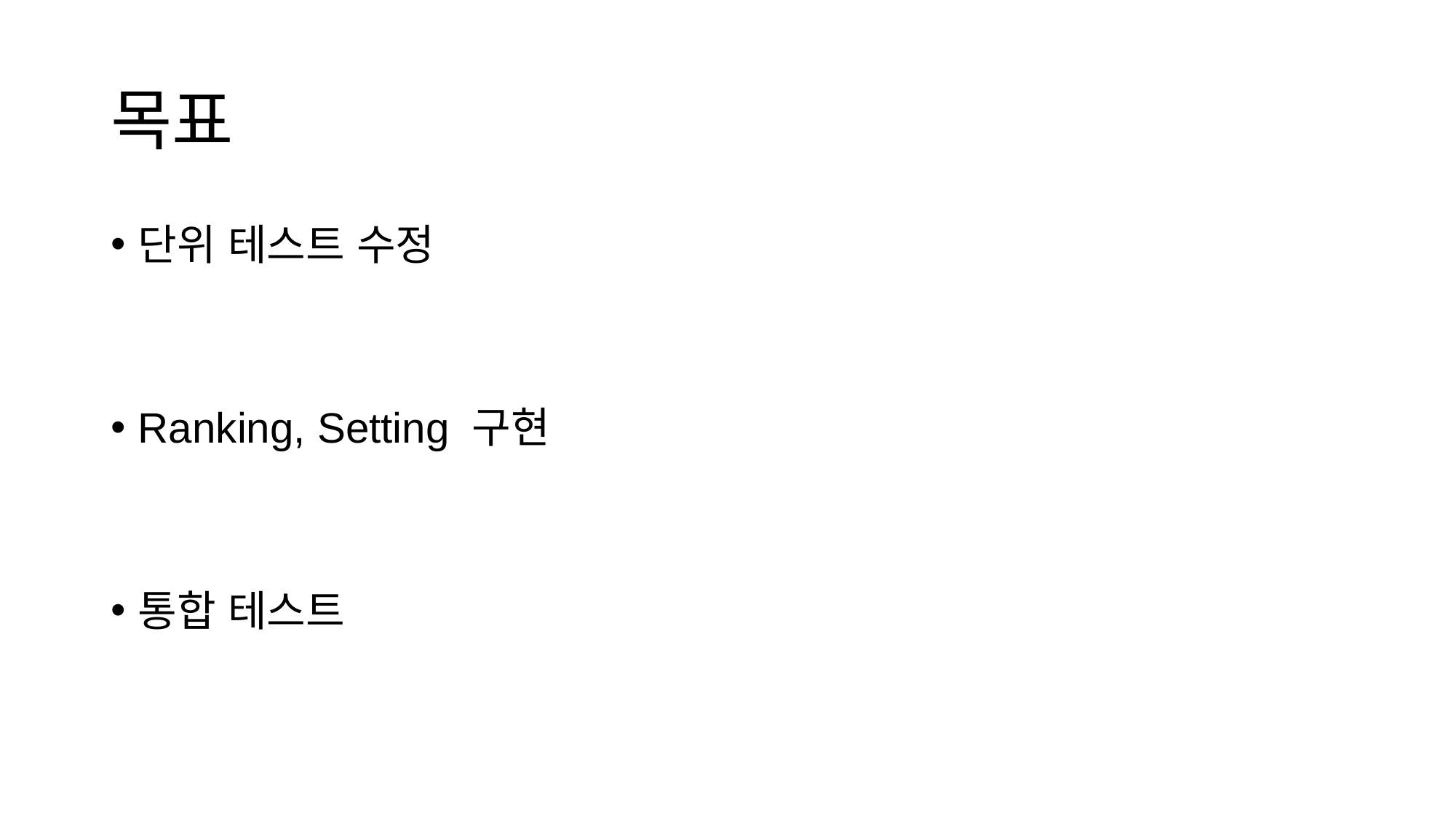

# 목표
단위 테스트 수정

Ranking, Setting 구현

통합 테스트